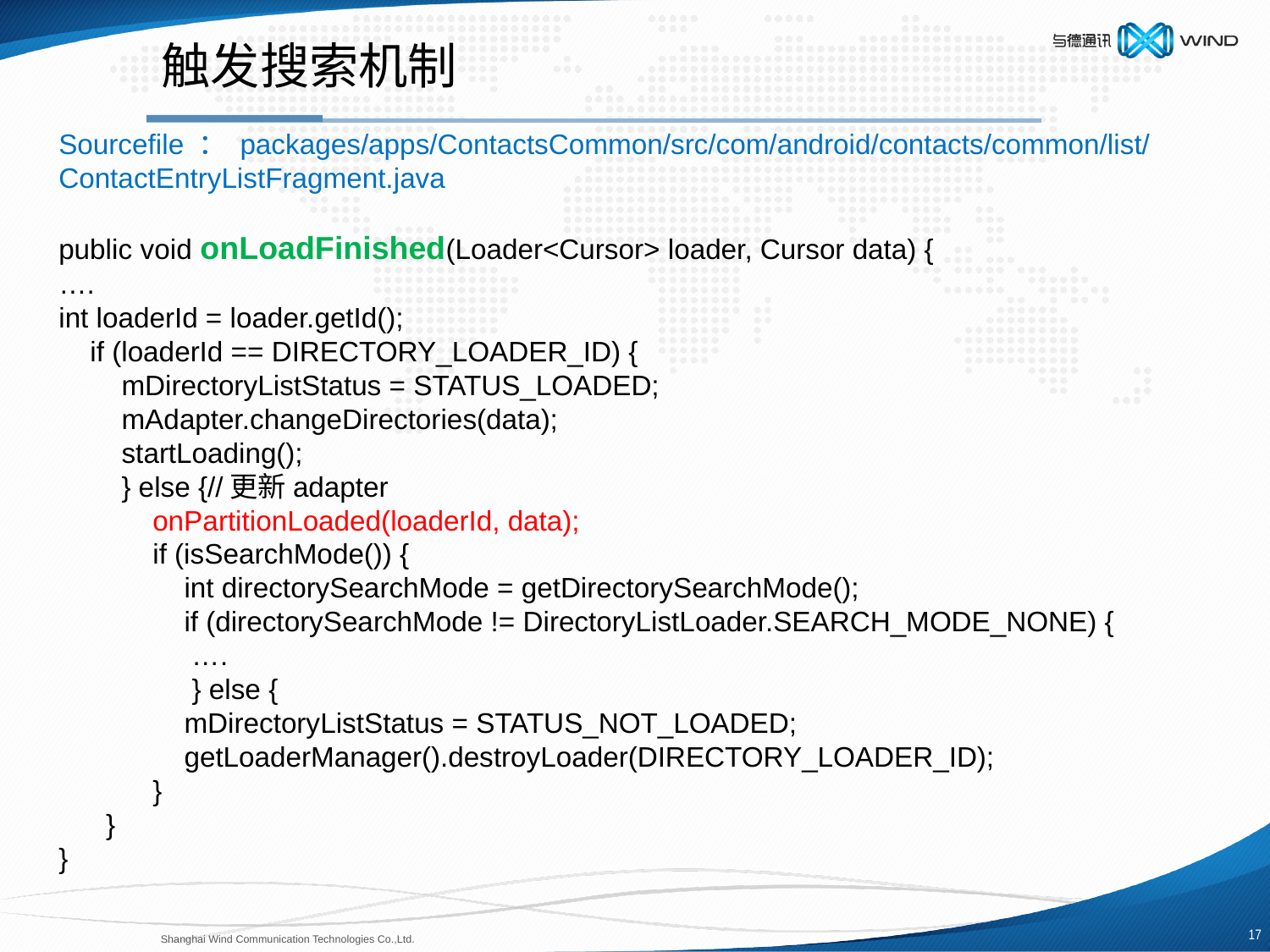

触发搜索机制

Sourcefile ： packages/apps/ContactsCommon/src/com/android/contacts/common/list/ContactEntryListFragment.java

public void onLoadFinished(Loader<Cursor> loader, Cursor data) {
….
int loaderId = loader.getId();
    if (loaderId == DIRECTORY_LOADER_ID) {
        mDirectoryListStatus = STATUS_LOADED;
        mAdapter.changeDirectories(data);
        startLoading();
        } else {//更新adapter
            onPartitionLoaded(loaderId, data);
            if (isSearchMode()) {
                int directorySearchMode = getDirectorySearchMode();
                if (directorySearchMode != DirectoryListLoader.SEARCH_MODE_NONE) {
                 ….
                 } else {
                mDirectoryListStatus = STATUS_NOT_LOADED;
                getLoaderManager().destroyLoader(DIRECTORY_LOADER_ID);
            }
      }
}
17